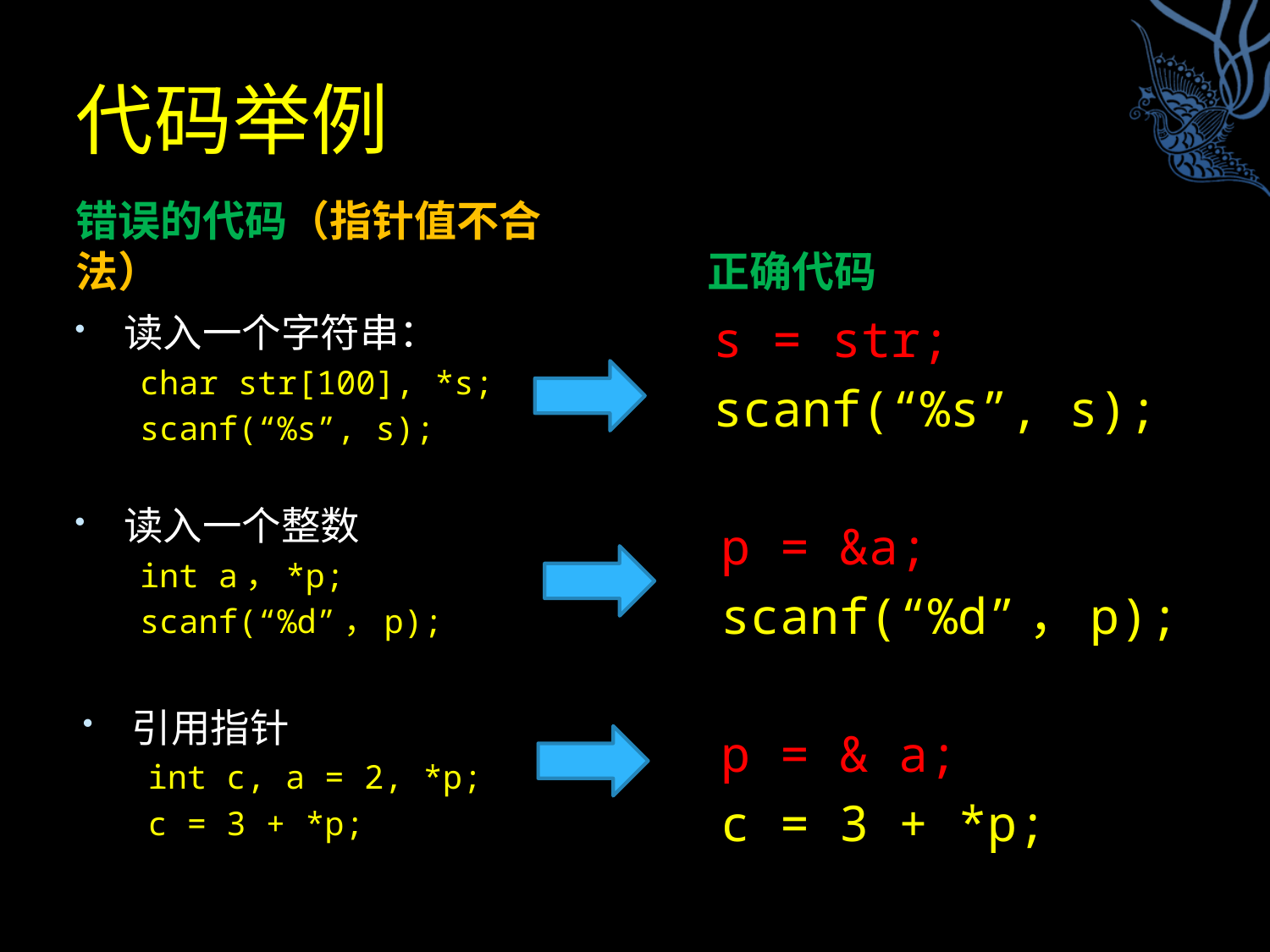

# 代码举例
错误的代码（指针值不合法）
正确代码
读入一个字符串：
char str[100], *s;
scanf(“%s”, s);

读入一个整数
int a，*p;
scanf(“%d”，p);

引用指针
int c, a = 2, *p;
c = 3 + *p;
s = str;
scanf(“%s”, s);

p = &a;
scanf(“%d”，p);

p = & a;
c = 3 + *p;

7